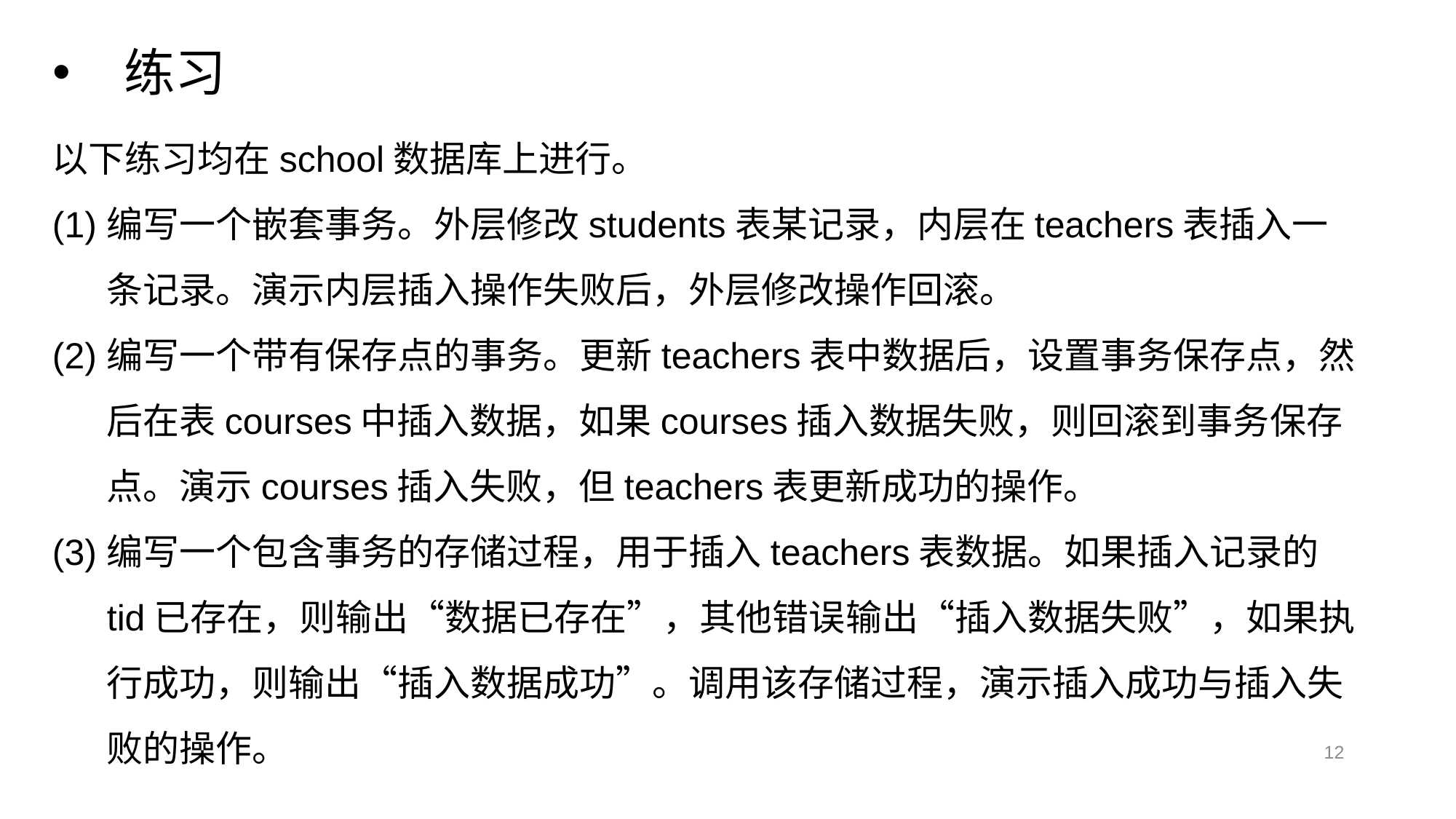

# 练习
以下练习均在school数据库上进行。
编写一个嵌套事务。外层修改students表某记录，内层在teachers表插入一条记录。演示内层插入操作失败后，外层修改操作回滚。
编写一个带有保存点的事务。更新teachers表中数据后，设置事务保存点，然后在表courses中插入数据，如果courses插入数据失败，则回滚到事务保存点。演示courses插入失败，但teachers表更新成功的操作。
编写一个包含事务的存储过程，用于插入teachers表数据。如果插入记录的tid已存在，则输出“数据已存在”，其他错误输出“插入数据失败”，如果执行成功，则输出“插入数据成功”。调用该存储过程，演示插入成功与插入失败的操作。
12